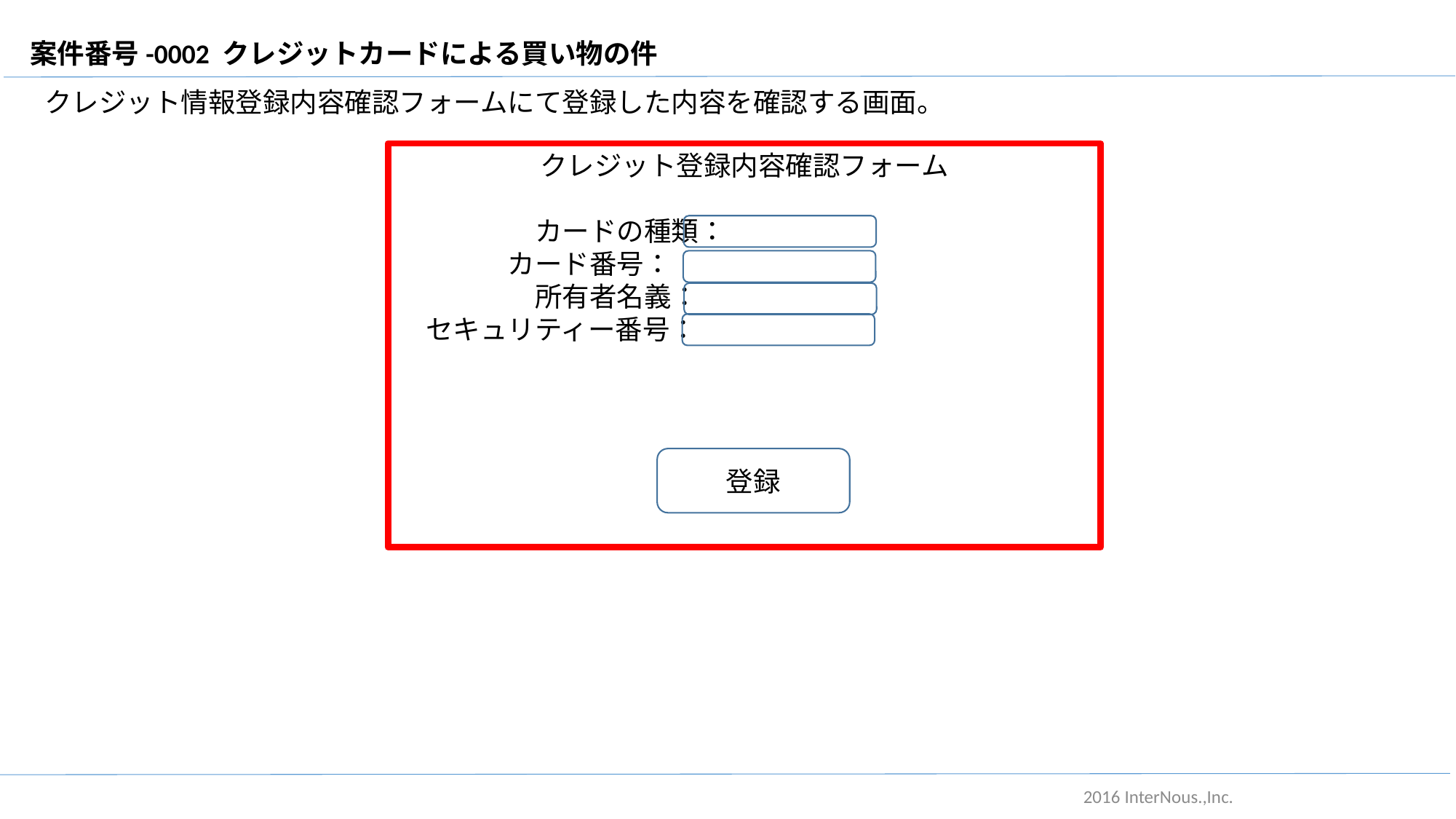

案件番号-0002 クレジットカードによる買い物の件
クレジット情報登録内容確認フォームにて登録した内容を確認する画面。
クレジット登録内容確認フォーム

　　　　　カードの種類：
	カード番号：
　　　　　所有者名義：
　セキュリティー番号：

登録
2016 InterNous.,Inc.